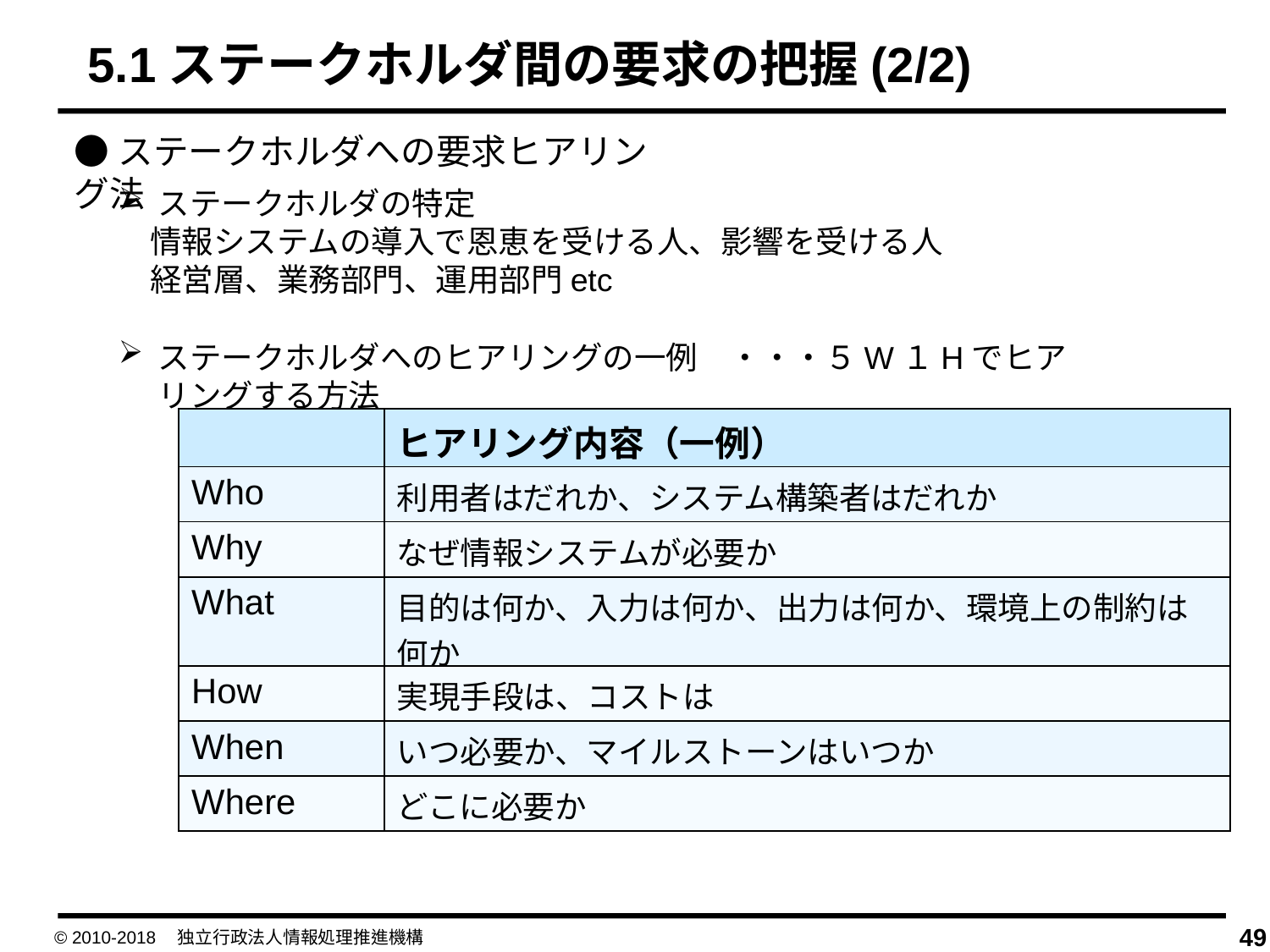

5.1ステークホルダ間の要求の把握(2/2)
●ステークホルダへの要求ヒアリング法
ステークホルダの特定
　情報システムの導入で恩恵を受ける人、影響を受ける人
　経営層、業務部門、運用部門etc
ステークホルダへのヒアリングの一例　・・・５W１Hでヒアリングする方法
|  | ヒアリング内容（一例） |
| --- | --- |
| Who | 利用者はだれか、システム構築者はだれか |
| Why | なぜ情報システムが必要か |
| What | 目的は何か、入力は何か、出力は何か、環境上の制約は何か |
| How | 実現手段は、コストは |
| When | いつ必要か、マイルストーンはいつか |
| Where | どこに必要か |
© 2010-2018　独立行政法人情報処理推進機構